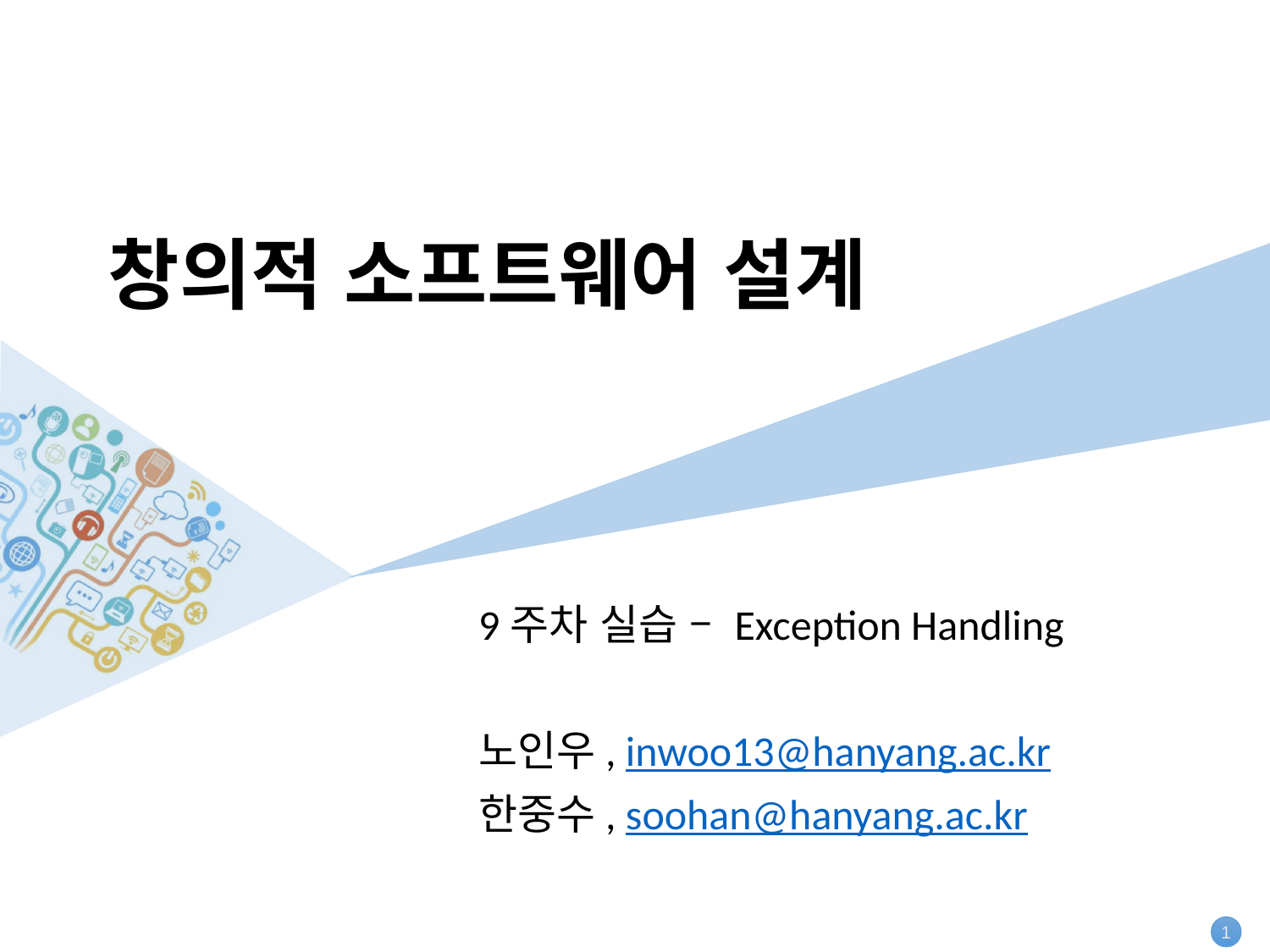

# 창의적 소프트웨어 설계
9주차 실습 – Exception Handling

노인우, inwoo13@hanyang.ac.kr
한중수, soohan@hanyang.ac.kr